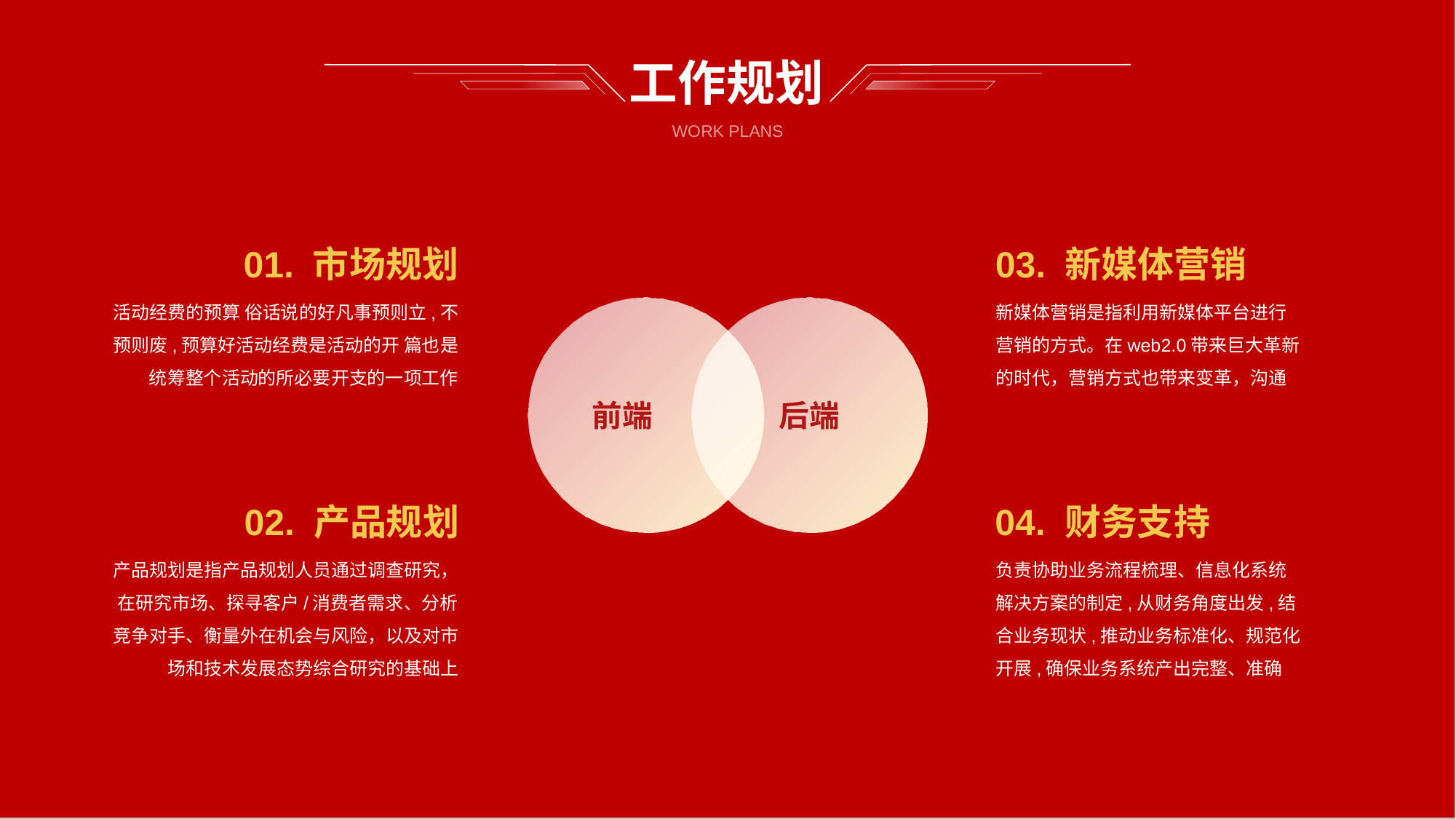

# 工作规划

WORK PLANS

01. 市场规划
活动经费的预算 俗话说的好凡事预则立,不预则废,预算好活动经费是活动的开 篇也是统筹整个活动的所必要开支的一项工作
03. 新媒体营销
新媒体营销是指利用新媒体平台进行营销的方式。在web2.0带来巨大革新的时代，营销方式也带来变革，沟通

前端
后端
02. 产品规划
产品规划是指产品规划人员通过调查研究，在研究市场、探寻客户/消费者需求、分析竞争对手、衡量外在机会与风险，以及对市场和技术发展态势综合研究的基础上
04. 财务支持
负责协助业务流程梳理、信息化系统解决方案的制定,从财务角度出发,结合业务现状,推动业务标准化、规范化开展,确保业务系统产出完整、准确